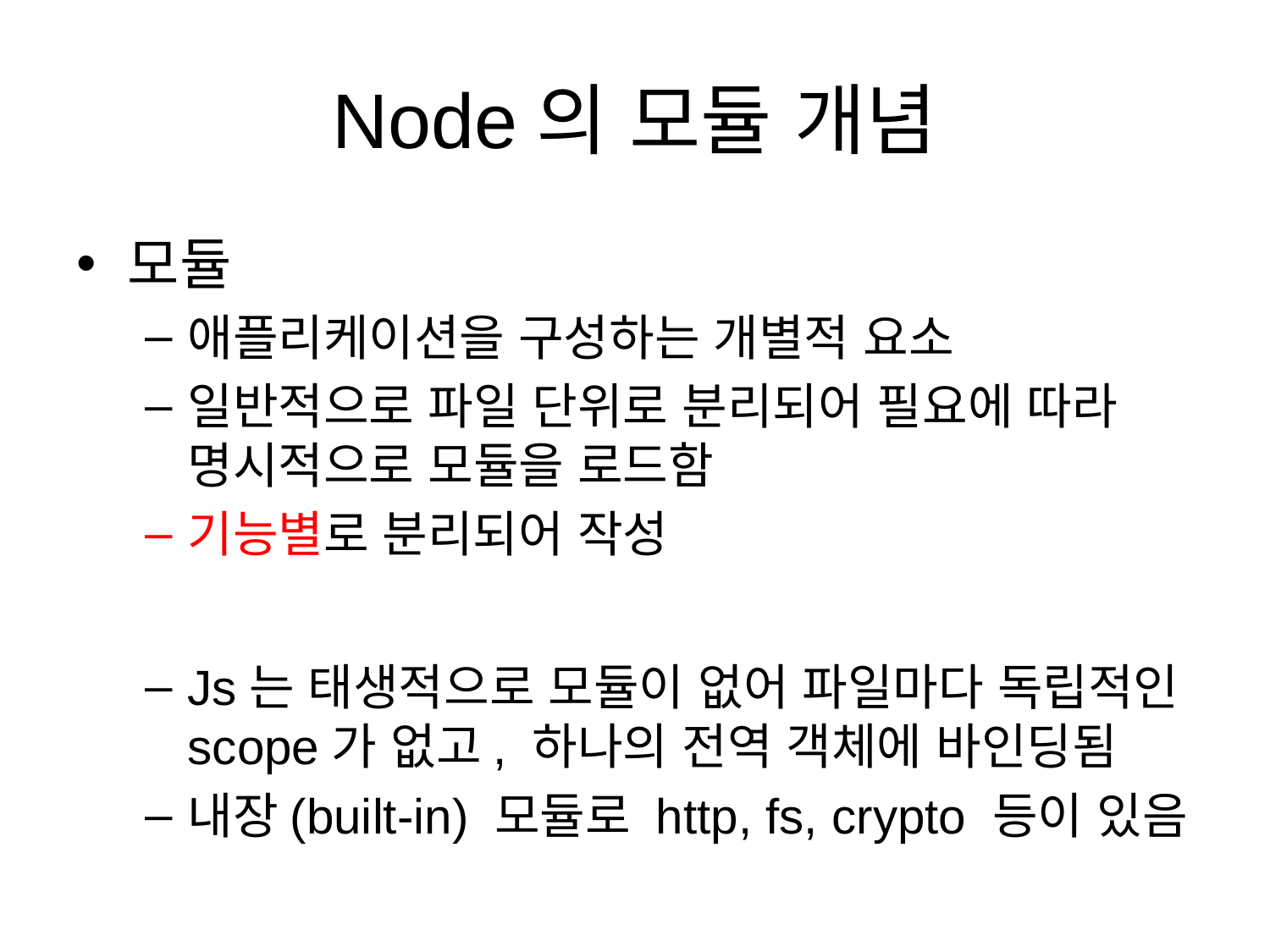

# Node의 모듈 개념
모듈
애플리케이션을 구성하는 개별적 요소
일반적으로 파일 단위로 분리되어 필요에 따라 명시적으로 모듈을 로드함
기능별로 분리되어 작성

Js는 태생적으로 모듈이 없어 파일마다 독립적인 scope가 없고, 하나의 전역 객체에 바인딩됨
내장(built-in) 모듈로 http, fs, crypto 등이 있음